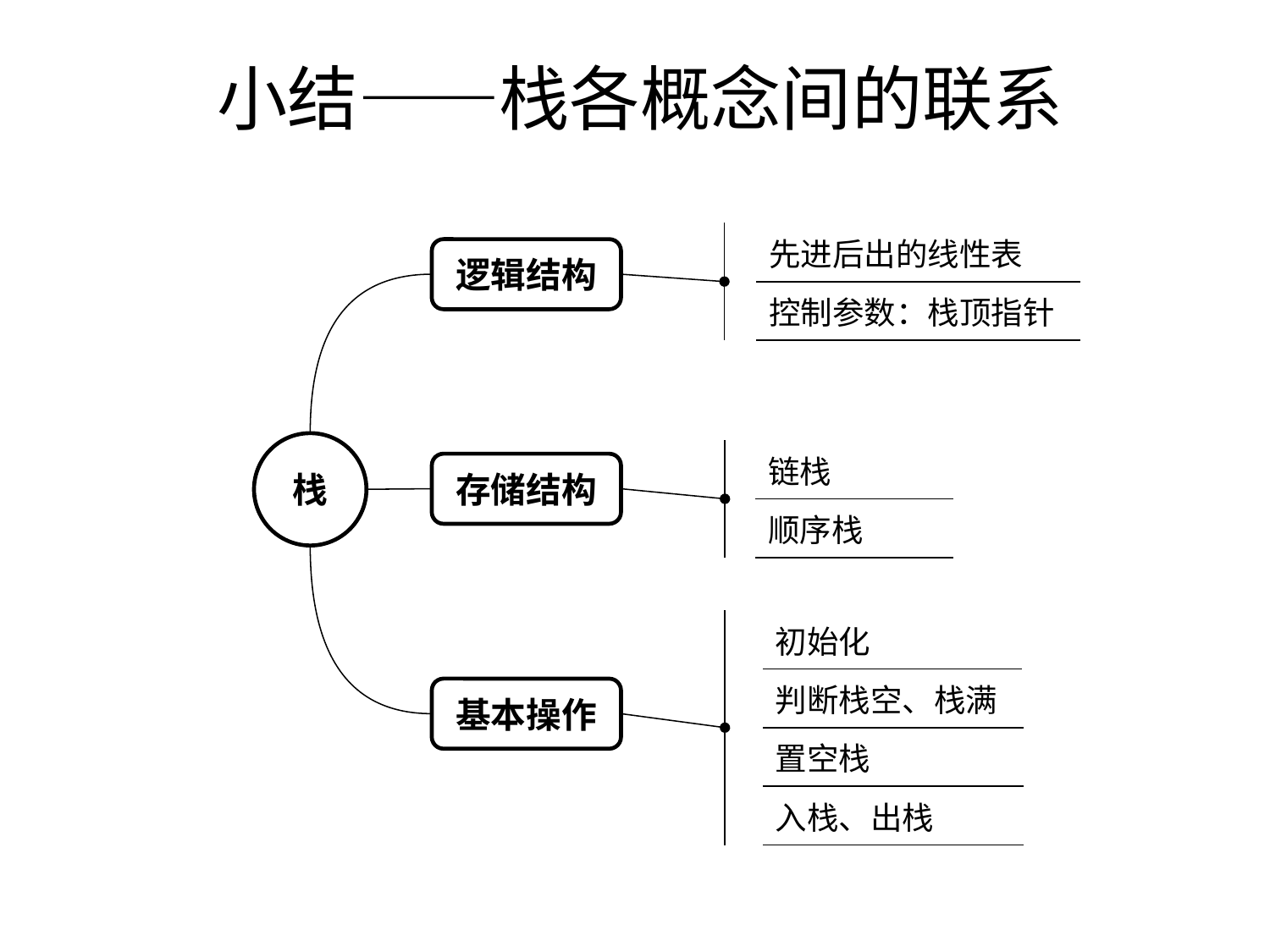

# 小结——栈各概念间的联系
|  | 先进后出的线性表 |
| --- | --- |
|  | 控制参数：栈顶指针 |
逻辑结构
栈
|  | 链栈 |
| --- | --- |
|  | 顺序栈 |
存储结构
|  | 初始化 |
| --- | --- |
|  | 判断栈空、栈满 |
|  | 置空栈 |
|  | 入栈、出栈 |
基本操作
173